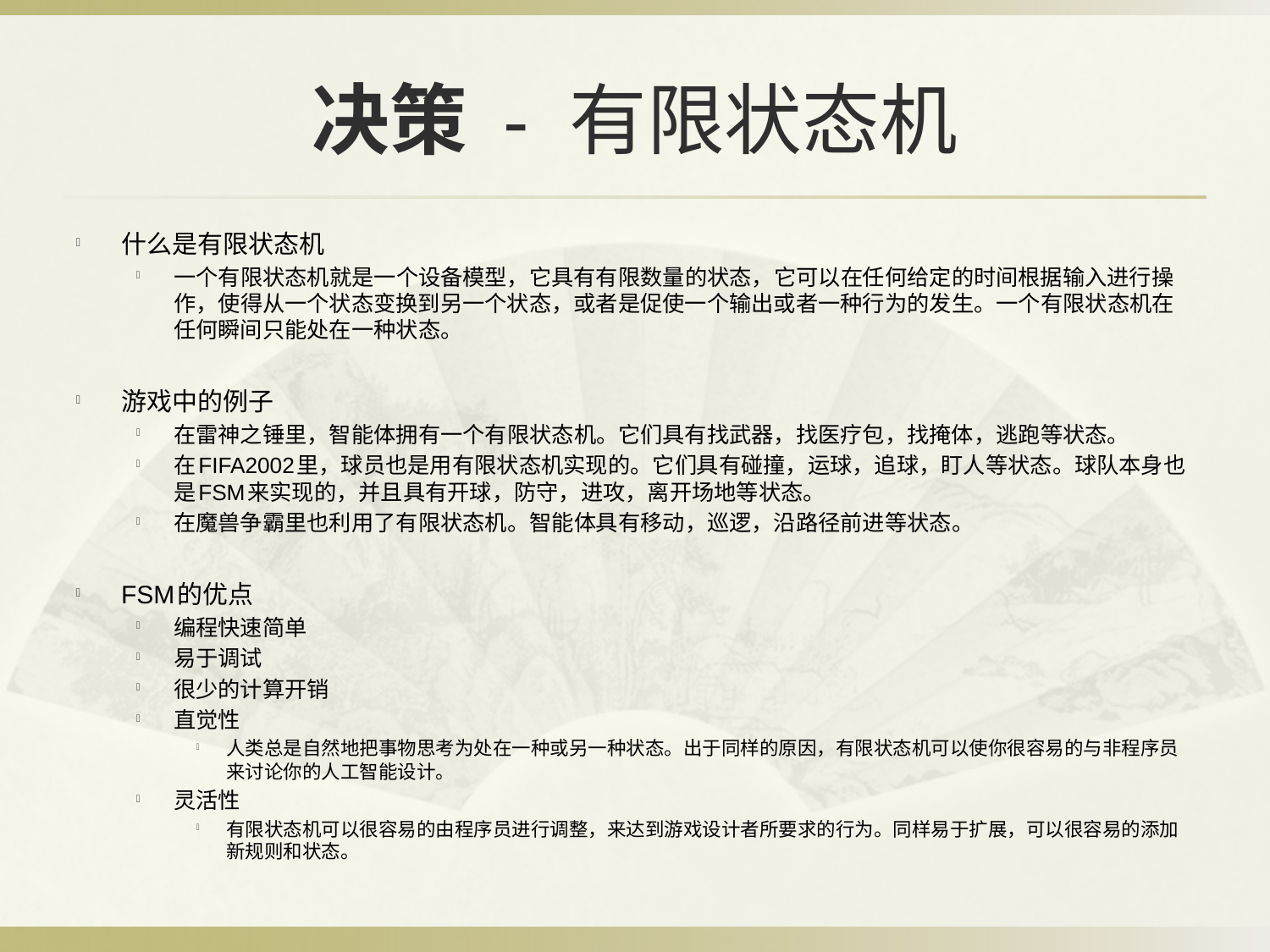

# 决策 - 有限状态机
什么是有限状态机
一个有限状态机就是一个设备模型，它具有有限数量的状态，它可以在任何给定的时间根据输入进行操作，使得从一个状态变换到另一个状态，或者是促使一个输出或者一种行为的发生。一个有限状态机在任何瞬间只能处在一种状态。

游戏中的例子
在雷神之锤里，智能体拥有一个有限状态机。它们具有找武器，找医疗包，找掩体，逃跑等状态。
在FIFA2002里，球员也是用有限状态机实现的。它们具有碰撞，运球，追球，盯人等状态。球队本身也是FSM来实现的，并且具有开球，防守，进攻，离开场地等状态。
在魔兽争霸里也利用了有限状态机。智能体具有移动，巡逻，沿路径前进等状态。

FSM的优点
编程快速简单
易于调试
很少的计算开销
直觉性
人类总是自然地把事物思考为处在一种或另一种状态。出于同样的原因，有限状态机可以使你很容易的与非程序员来讨论你的人工智能设计。
灵活性
有限状态机可以很容易的由程序员进行调整，来达到游戏设计者所要求的行为。同样易于扩展，可以很容易的添加新规则和状态。